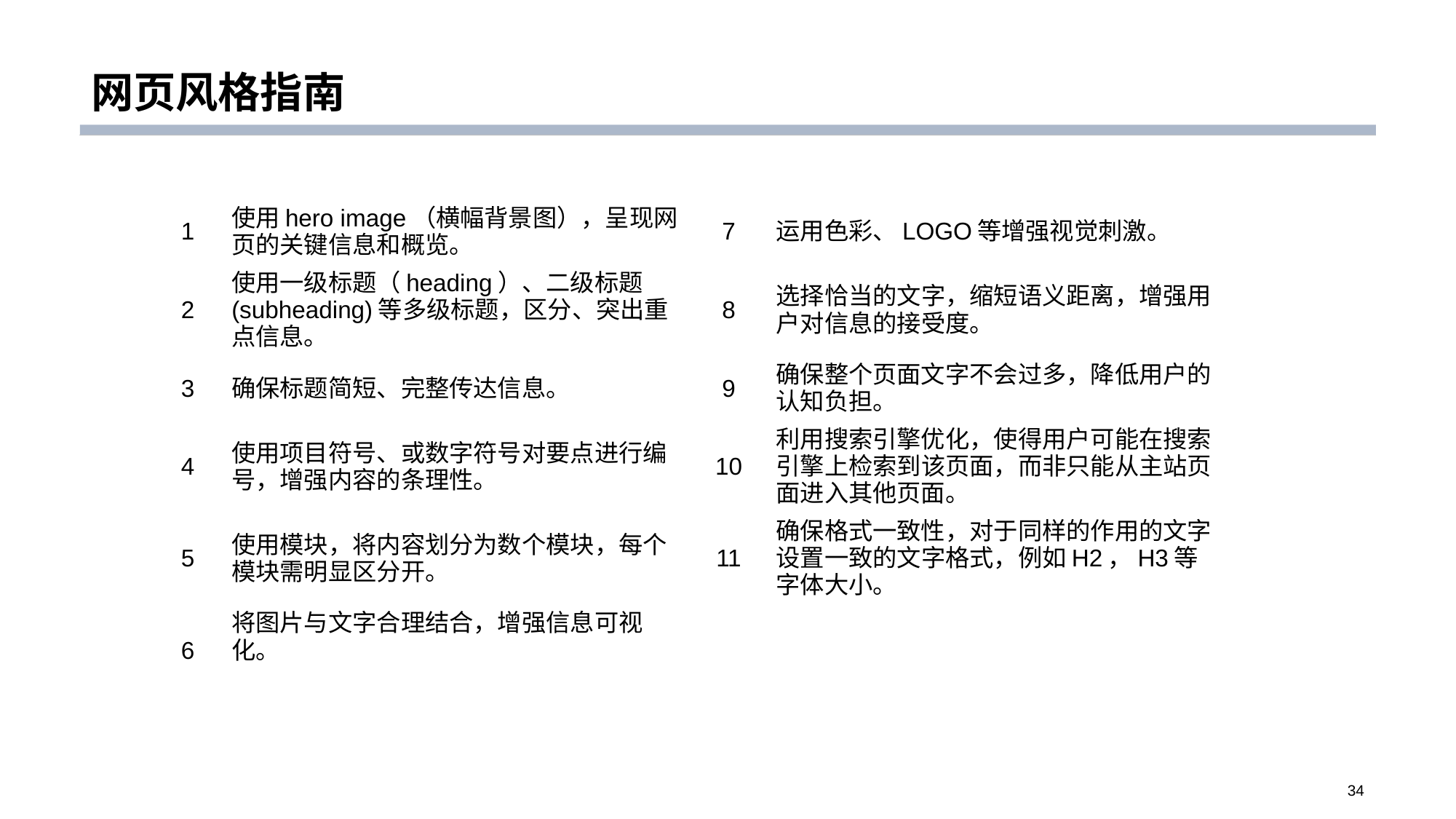

# 网页风格指南
| 1 | 使用hero image（横幅背景图），呈现网页的关键信息和概览。 | 7 | 运用色彩、LOGO等增强视觉刺激。 |
| --- | --- | --- | --- |
| 2 | 使用一级标题（heading）、二级标题(subheading)等多级标题，区分、突出重点信息。 | 8 | 选择恰当的文字，缩短语义距离，增强用户对信息的接受度。 |
| 3 | 确保标题简短、完整传达信息。 | 9 | 确保整个页面文字不会过多，降低用户的认知负担。 |
| 4 | 使用项目符号、或数字符号对要点进行编号，增强内容的条理性。 | 10 | 利用搜索引擎优化，使得用户可能在搜索引擎上检索到该页面，而非只能从主站页面进入其他页面。 |
| 5 | 使用模块，将内容划分为数个模块，每个模块需明显区分开。 | 11 | 确保格式一致性，对于同样的作用的文字设置一致的文字格式，例如H2，H3等字体大小。 |
| 6 | 将图片与文字合理结合，增强信息可视化。 |  |  |
34